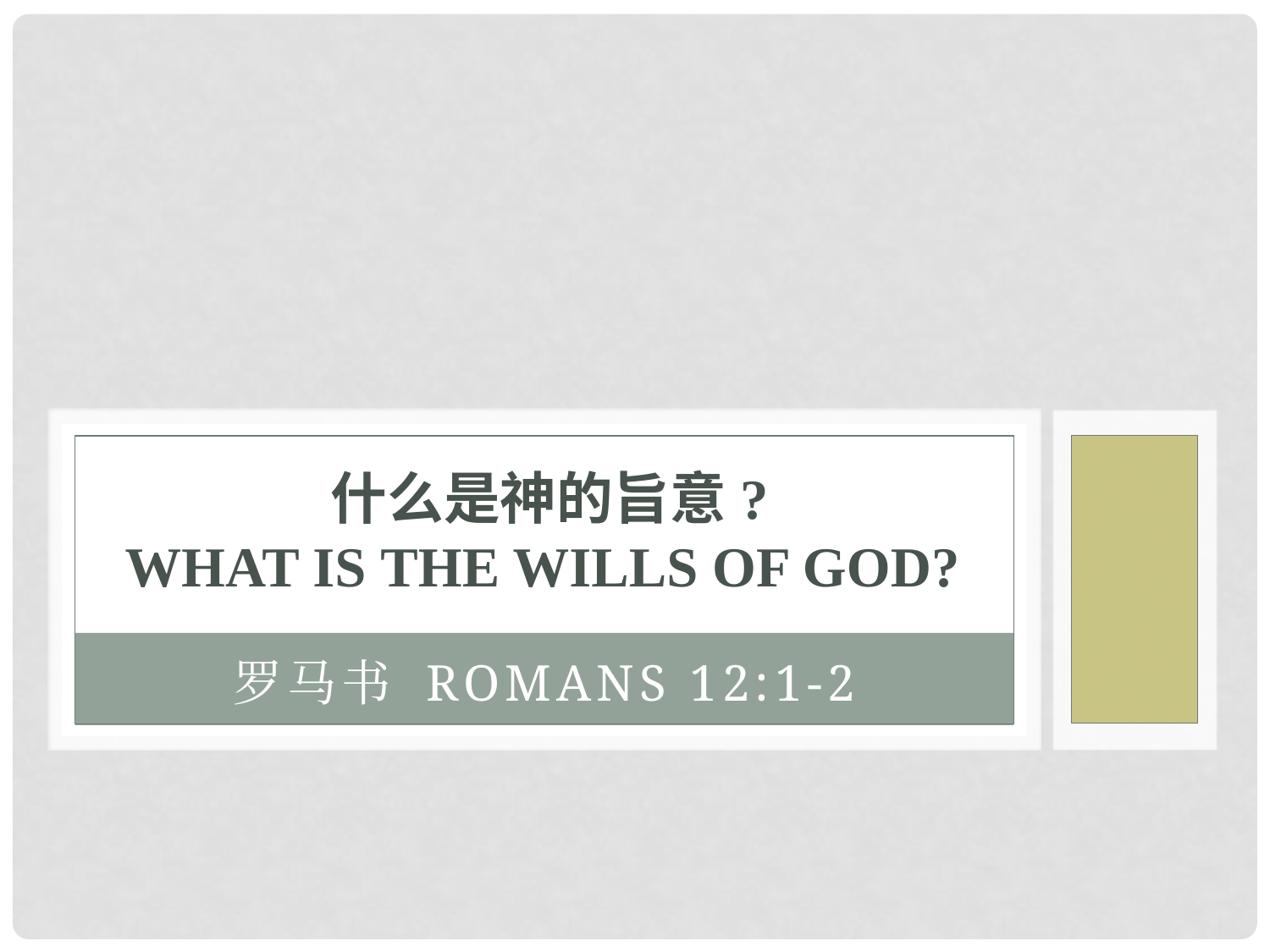

# 什么是神的旨意? What is The wills of god?
罗马书 Romans 12:1-2